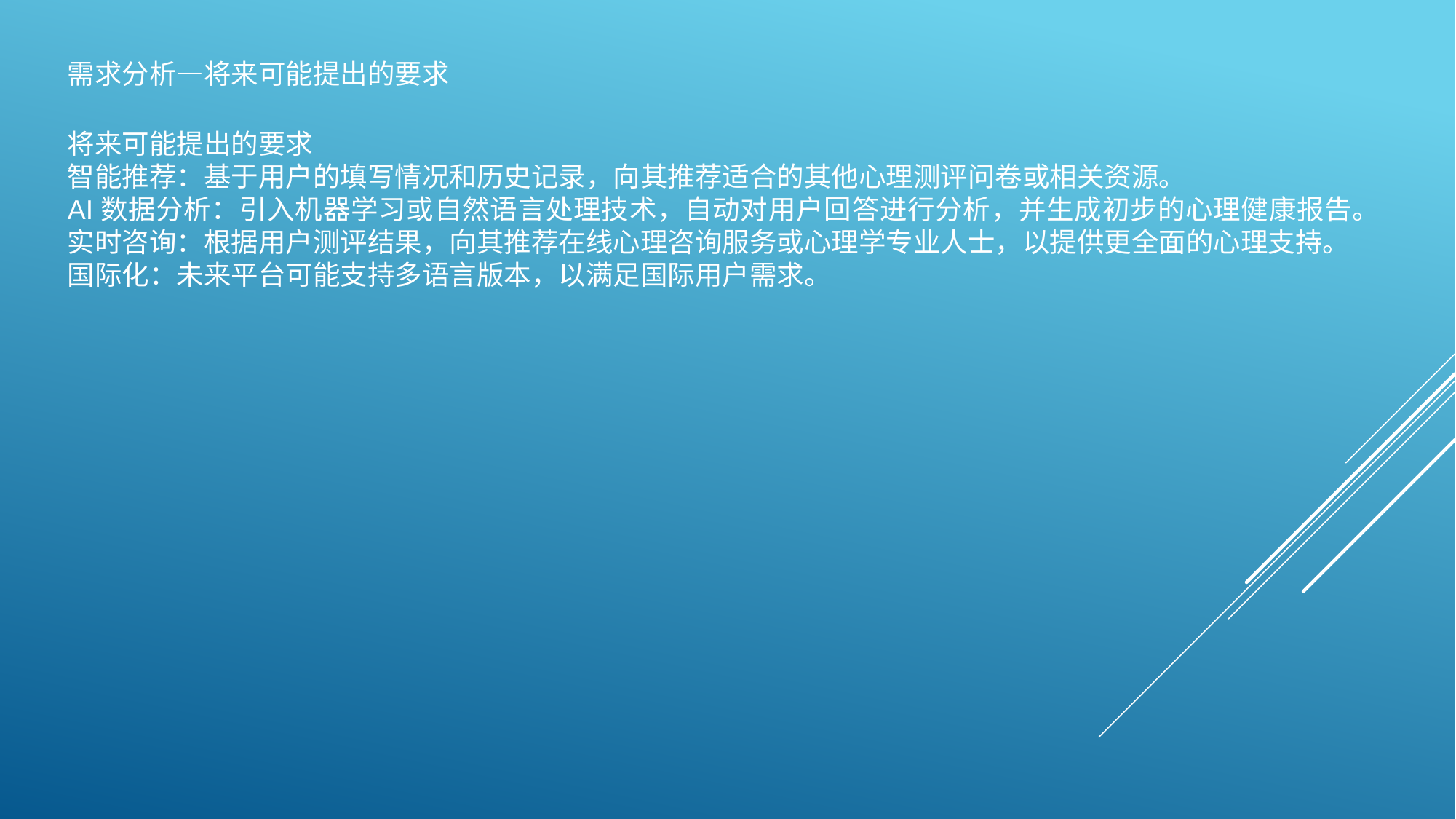

需求分析—将来可能提出的要求
将来可能提出的要求
智能推荐：基于用户的填写情况和历史记录，向其推荐适合的其他心理测评问卷或相关资源。
AI数据分析：引入机器学习或自然语言处理技术，自动对用户回答进行分析，并生成初步的心理健康报告。
实时咨询：根据用户测评结果，向其推荐在线心理咨询服务或心理学专业人士，以提供更全面的心理支持。
国际化：未来平台可能支持多语言版本，以满足国际用户需求。